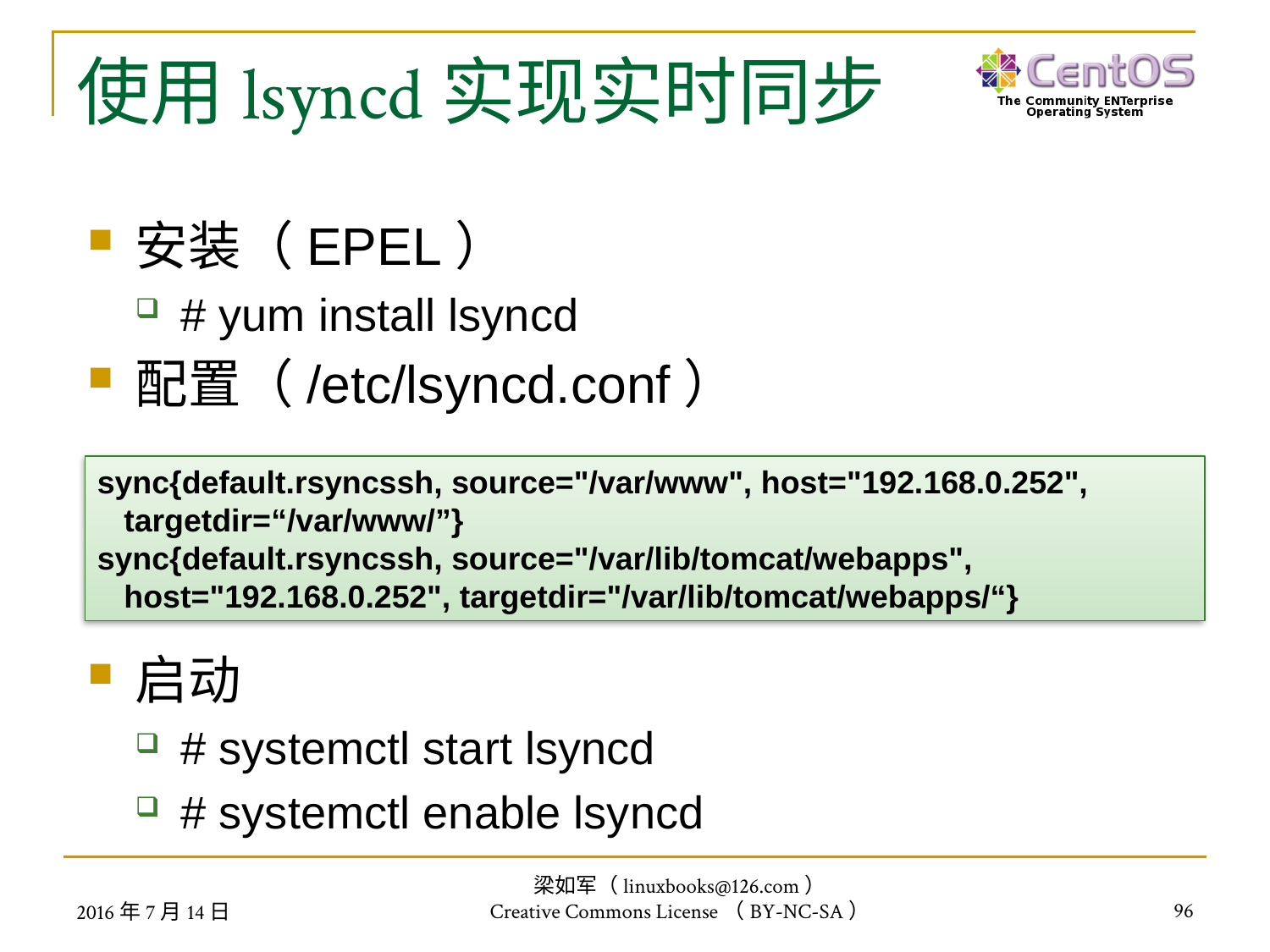

# 使用lsyncd实现实时同步
安装（EPEL）
# yum install lsyncd
配置（/etc/lsyncd.conf）

启动
# systemctl start lsyncd
# systemctl enable lsyncd

sync{default.rsyncssh, source="/var/www", host="192.168.0.252",
   targetdir=“/var/www/”}
sync{default.rsyncssh, source="/var/lib/tomcat/webapps",
   host="192.168.0.252", targetdir="/var/lib/tomcat/webapps/“}
梁如军（linuxbooks@126.com）
Creative Commons License（BY-NC-SA）
2016年7月14日
96